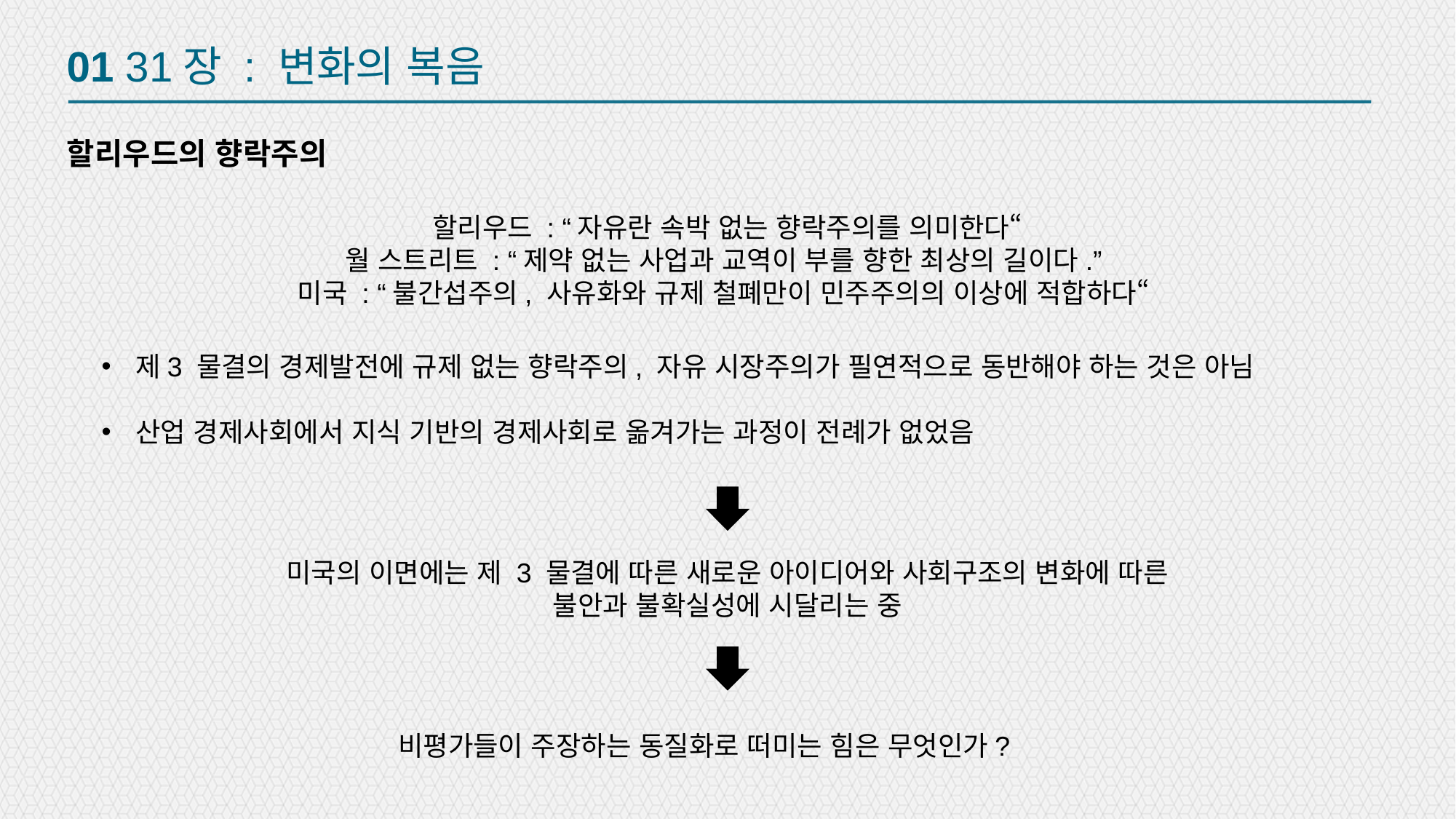

01 31장 : 변화의 복음

할리우드의 향락주의
할리우드 : “자유란 속박 없는 향락주의를 의미한다“
월 스트리트 : “제약 없는 사업과 교역이 부를 향한 최상의 길이다.”
미국 : “불간섭주의, 사유화와 규제 철폐만이 민주주의의 이상에 적합하다“
제3 물결의 경제발전에 규제 없는 향락주의, 자유 시장주의가 필연적으로 동반해야 하는 것은 아님

산업 경제사회에서 지식 기반의 경제사회로 옮겨가는 과정이 전례가 없었음

미국의 이면에는 제 3 물결에 따른 새로운 아이디어와 사회구조의 변화에 따른 불안과 불확실성에 시달리는 중

비평가들이 주장하는 동질화로 떠미는 힘은 무엇인가?